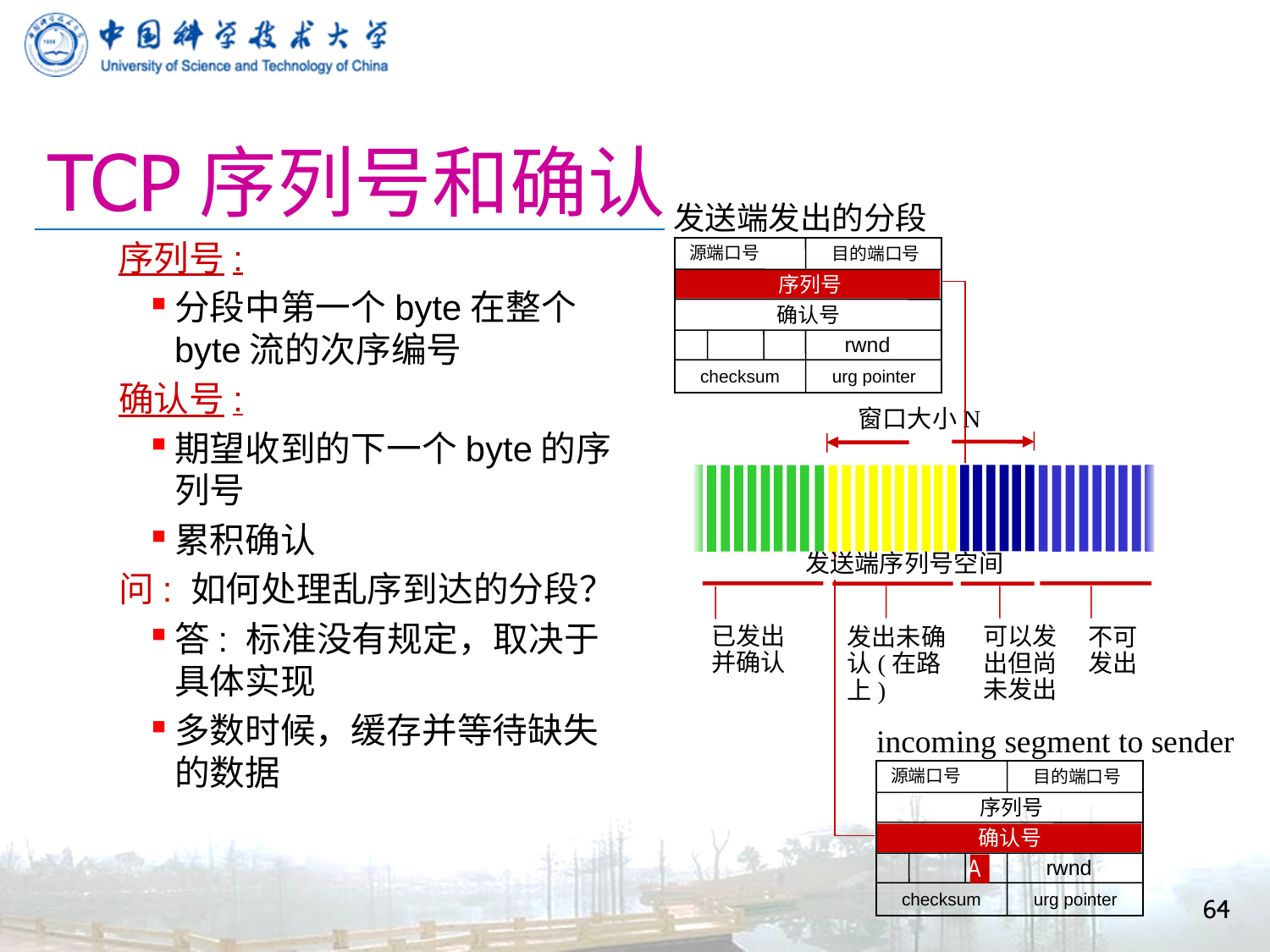

# TCP序列号和确认
发送端发出的分段
源端口号
目的端口号

序列号

确认号

rwnd

checksum
urg pointer

序列号:
分段中第一个byte在整个byte流的次序编号
确认号:
期望收到的下一个byte的序列号
累积确认
问: 如何处理乱序到达的分段？
答: 标准没有规定，取决于具体实现
多数时候，缓存并等待缺失的数据
窗口大小N

发送端序列号空间

incoming segment to sender
源端口号
目的端口号

序列号

确认号

rwnd

checksum
urg pointer

已发出
并确认
可以发出但尚未发出
发出未确认(在路上)
不可发出
A

64